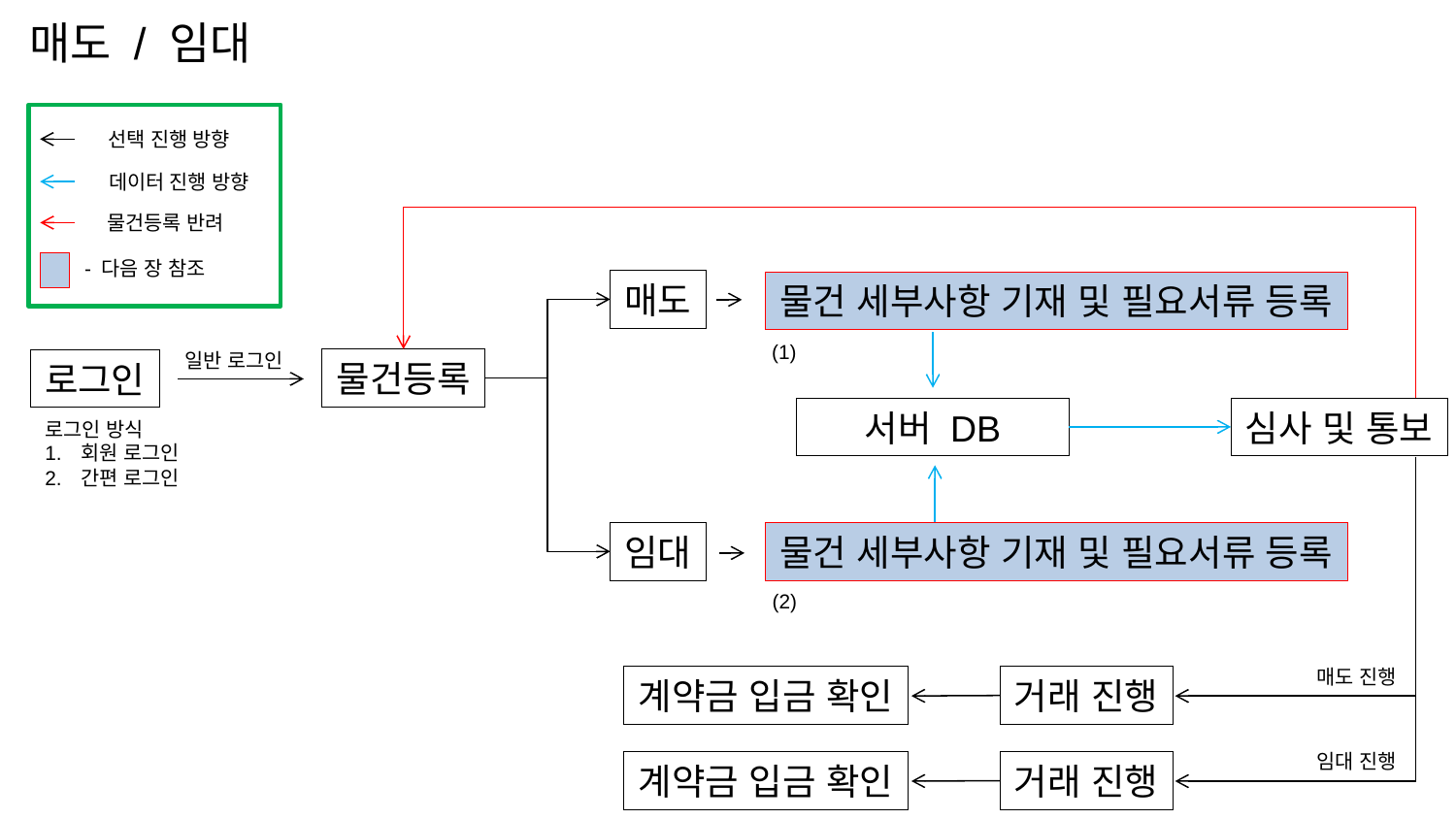

매도 / 임대

선택 진행 방향
데이터 진행 방향
물건등록 반려
- 다음 장 참조

매도
물건 세부사항 기재 및 필요서류 등록
(1)
일반 로그인
물건등록
로그인
서버 DB
심사 및 통보
로그인 방식
회원 로그인
간편 로그인
임대
물건 세부사항 기재 및 필요서류 등록
(2)
매도 진행
계약금 입금 확인
거래 진행
임대 진행
계약금 입금 확인
거래 진행